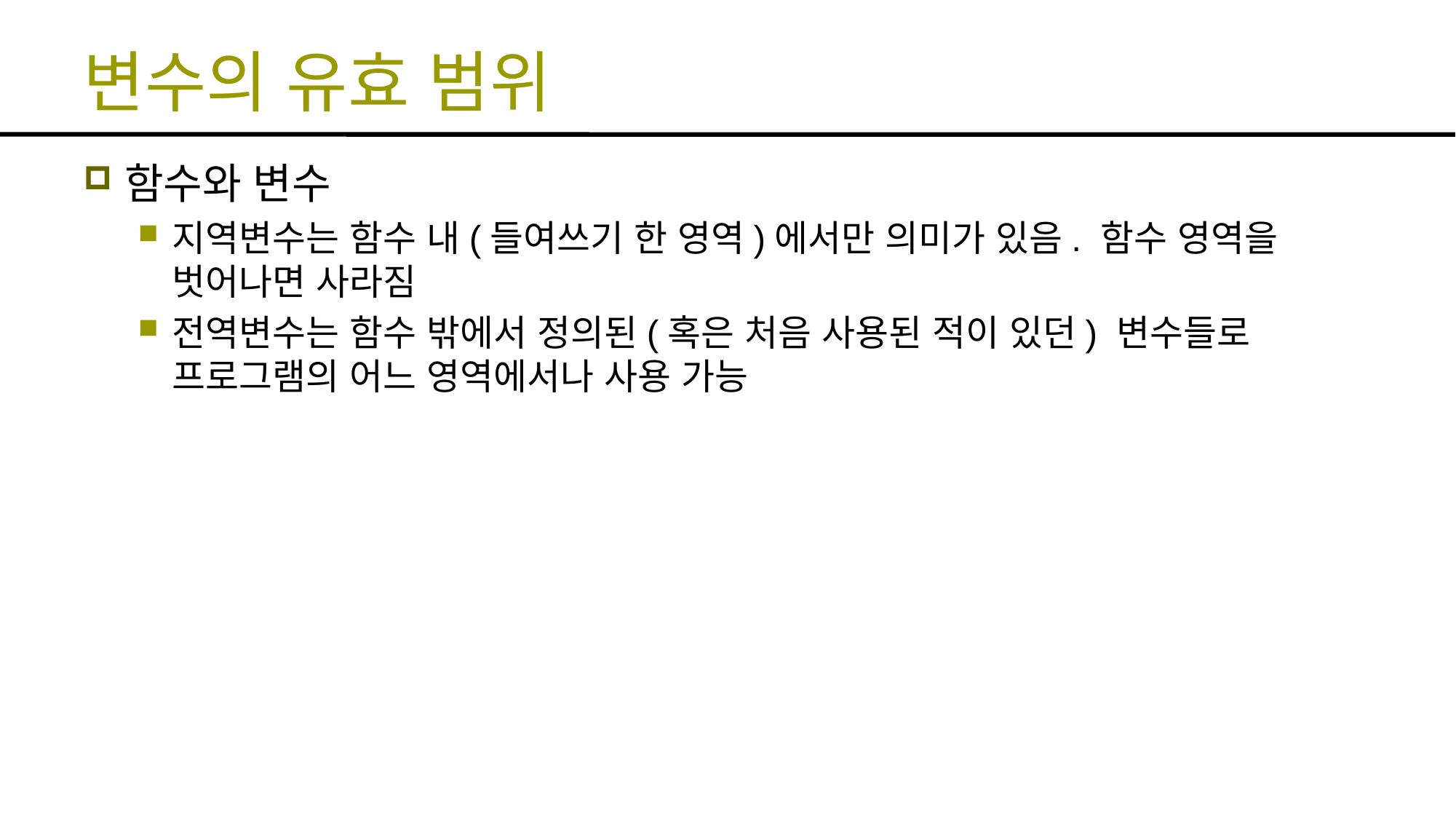

# 변수의 유효 범위
함수와 변수
지역변수는 함수 내(들여쓰기 한 영역)에서만 의미가 있음. 함수 영역을 벗어나면 사라짐
전역변수는 함수 밖에서 정의된(혹은 처음 사용된 적이 있던) 변수들로 프로그램의 어느 영역에서나 사용 가능